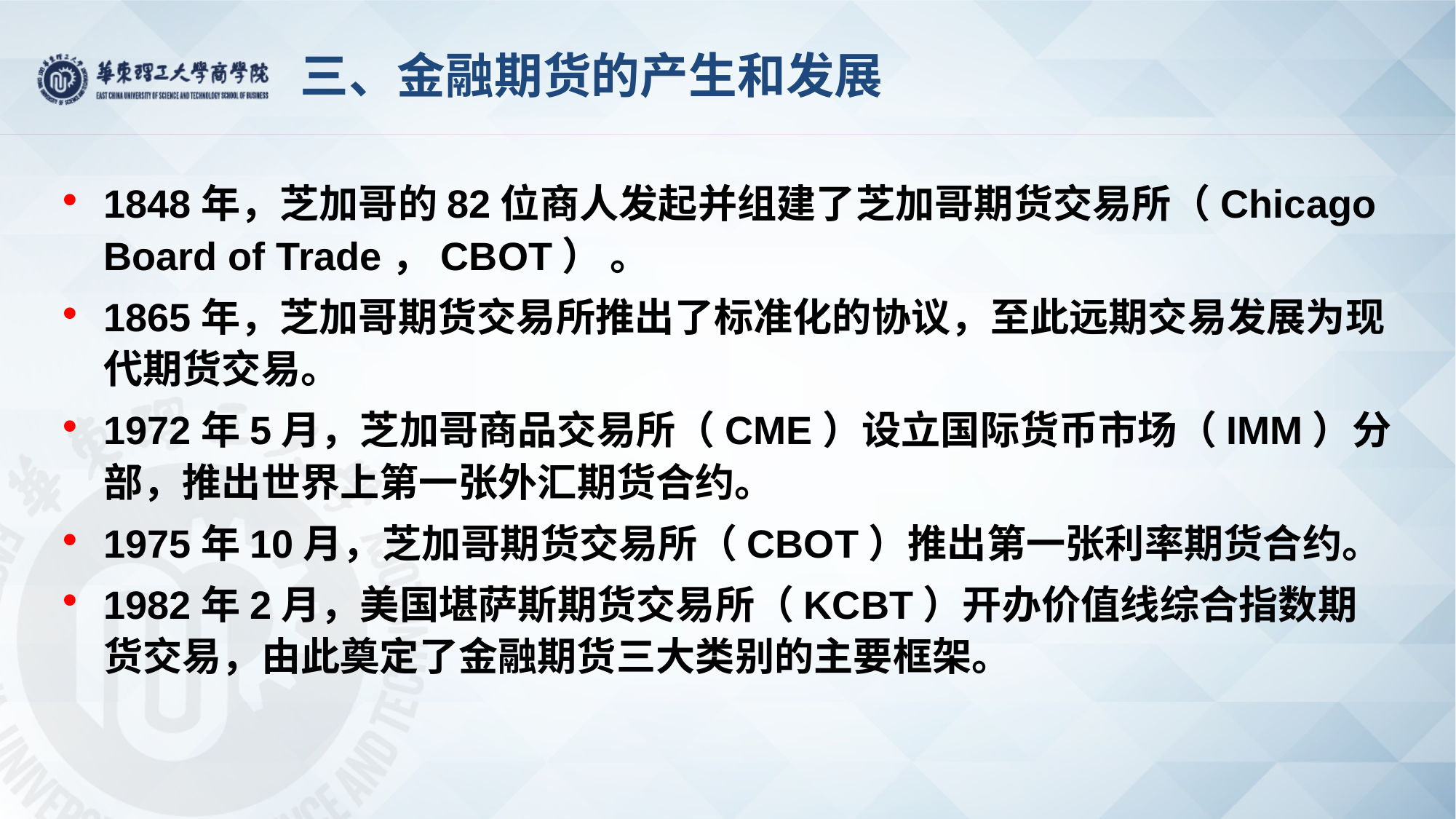

# 三、金融期货的产生和发展
1848年，芝加哥的82位商人发起并组建了芝加哥期货交易所（Chicago Board of Trade，CBOT） 。
1865年，芝加哥期货交易所推出了标准化的协议，至此远期交易发展为现代期货交易。
1972年5月，芝加哥商品交易所（CME）设立国际货币市场（IMM）分部，推出世界上第一张外汇期货合约。
1975年10月，芝加哥期货交易所（CBOT）推出第一张利率期货合约。
1982年2月，美国堪萨斯期货交易所（KCBT）开办价值线综合指数期货交易，由此奠定了金融期货三大类别的主要框架。